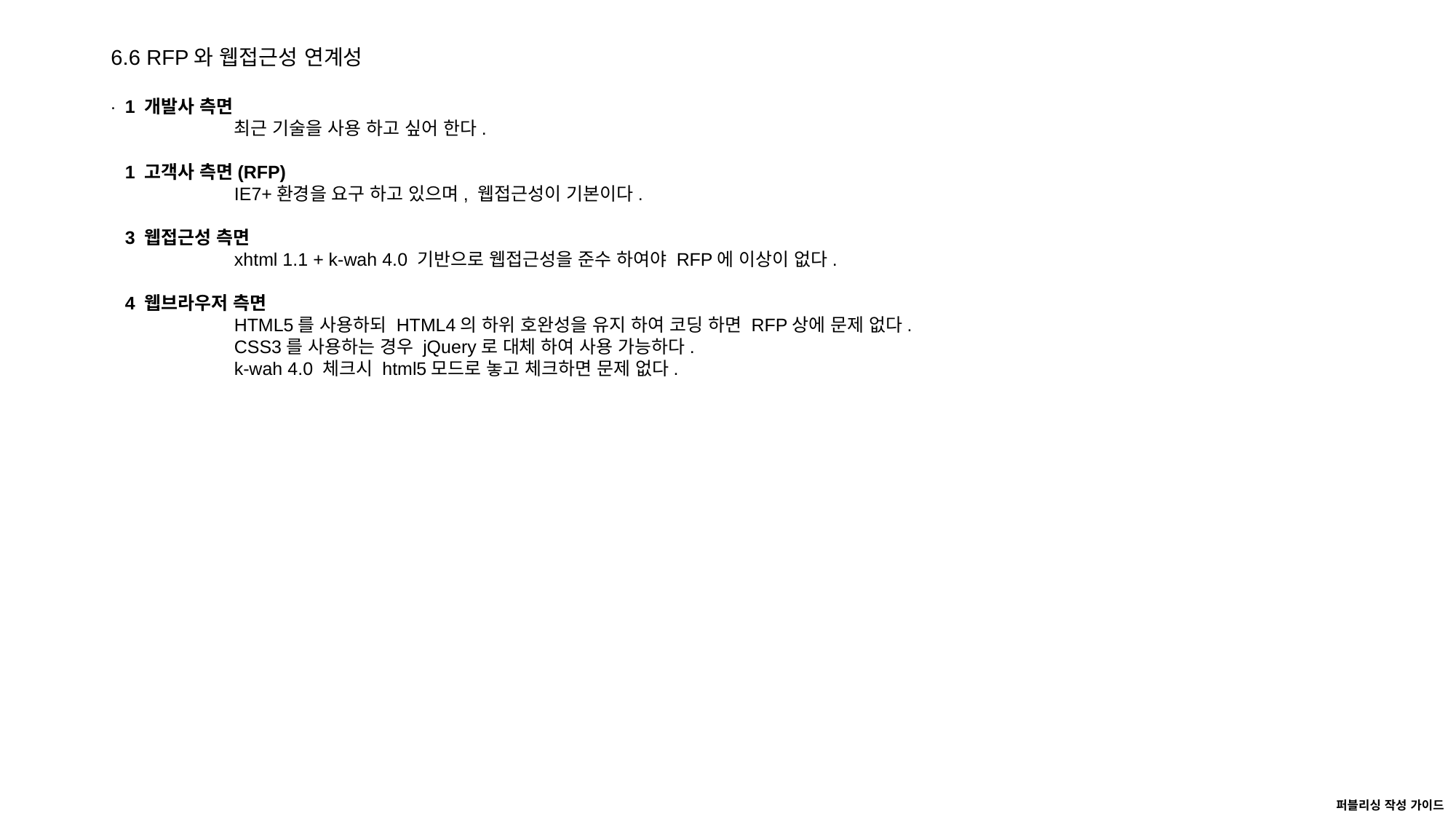

# 6.6 RFP와 웹접근성 연계성
1 개발사 측면
	최근 기술을 사용 하고 싶어 한다.

1 고객사 측면(RFP)
	IE7+환경을 요구 하고 있으며, 웹접근성이 기본이다.

3 웹접근성 측면
	xhtml 1.1 + k-wah 4.0 기반으로 웹접근성을 준수 하여야 RFP에 이상이 없다.

4 웹브라우저 측면
	HTML5를 사용하되 HTML4의 하위 호완성을 유지 하여 코딩 하면 RFP상에 문제 없다.
	CSS3를 사용하는 경우 jQuery로 대체 하여 사용 가능하다.
	k-wah 4.0 체크시 html5모드로 놓고 체크하면 문제 없다.